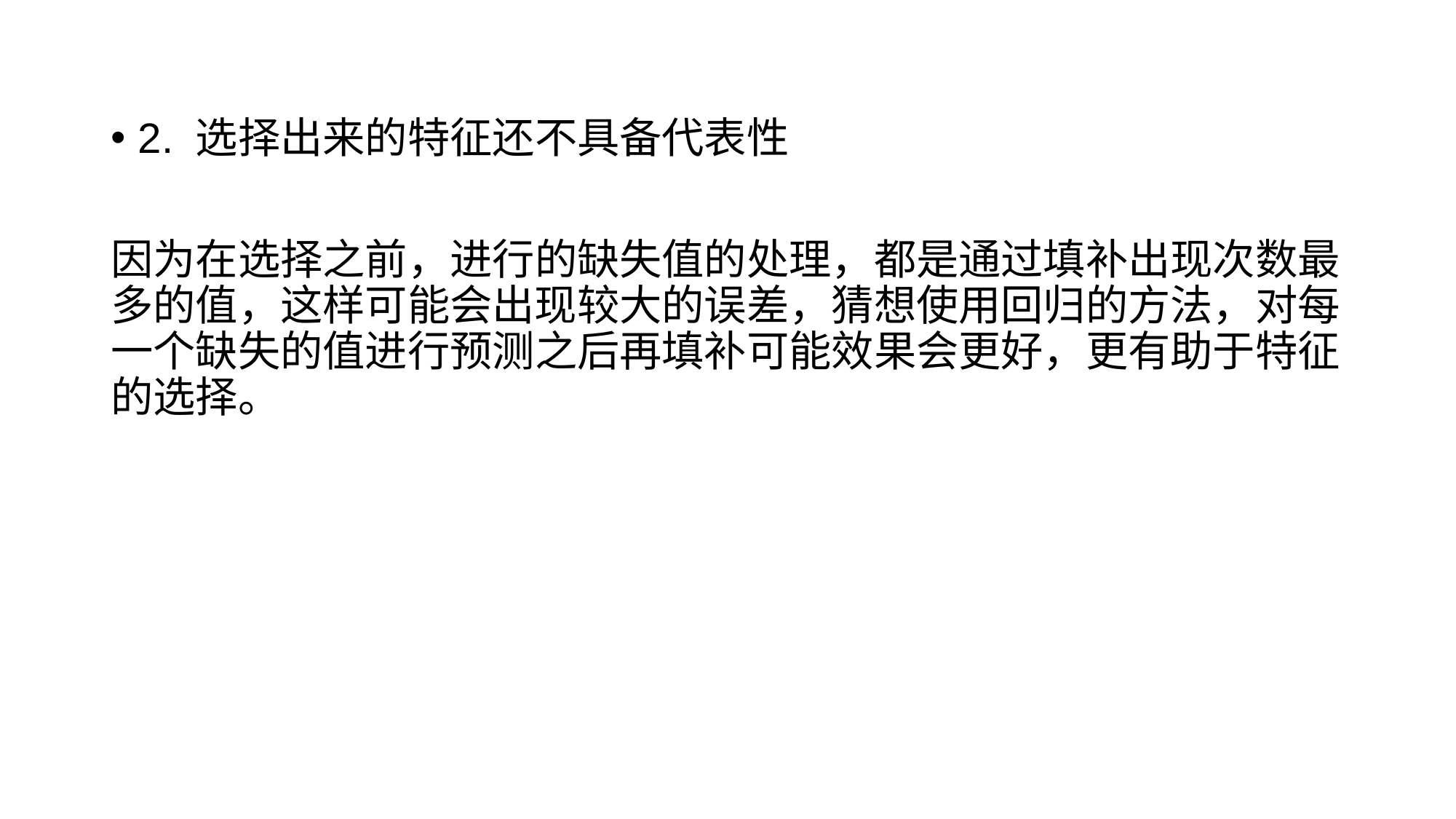

2. 选择出来的特征还不具备代表性

因为在选择之前，进行的缺失值的处理，都是通过填补出现次数最多的值，这样可能会出现较大的误差，猜想使用回归的方法，对每一个缺失的值进行预测之后再填补可能效果会更好，更有助于特征的选择。